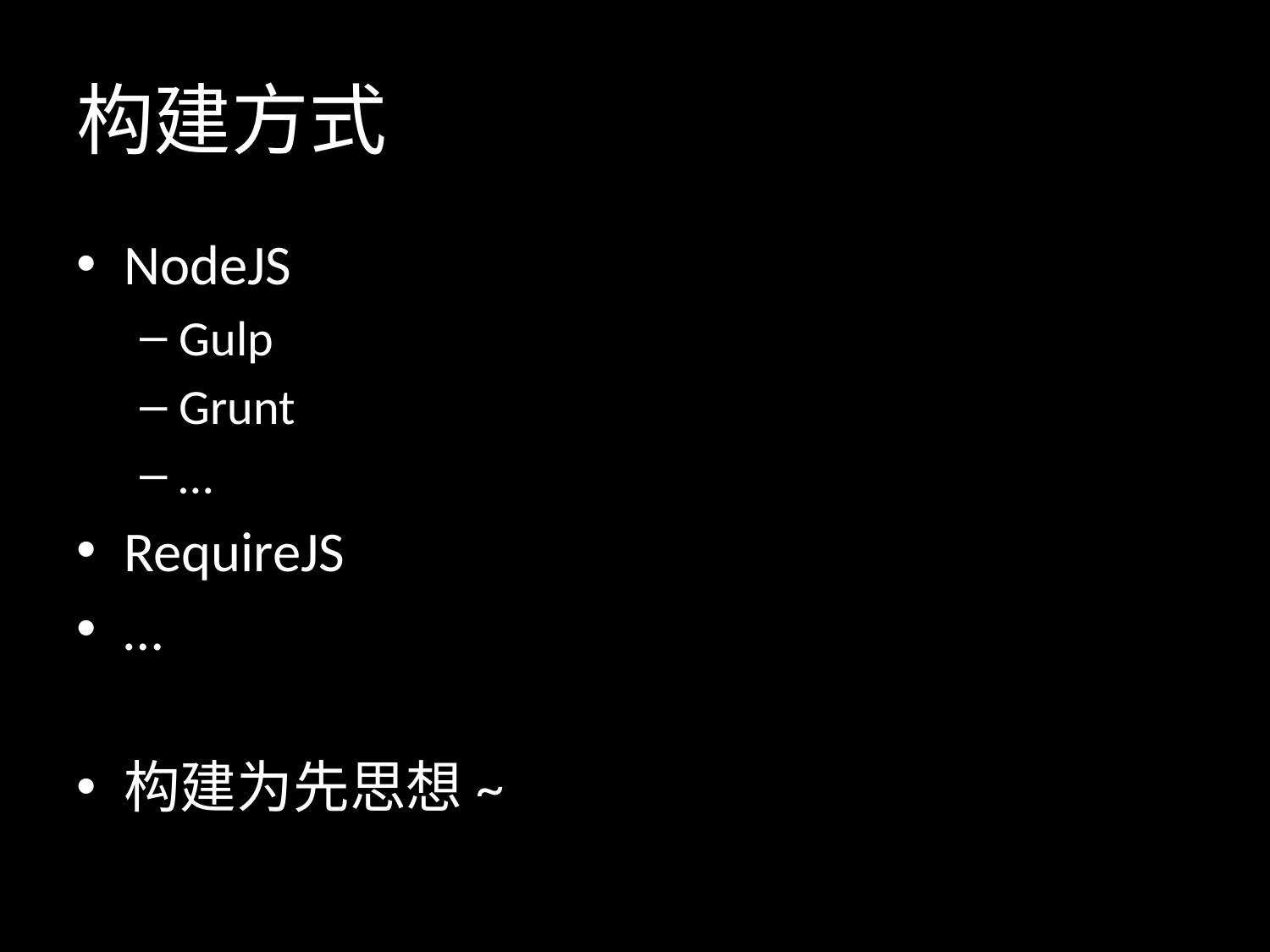

# 构建方式
NodeJS
Gulp
Grunt
…
RequireJS
…

构建为先思想~